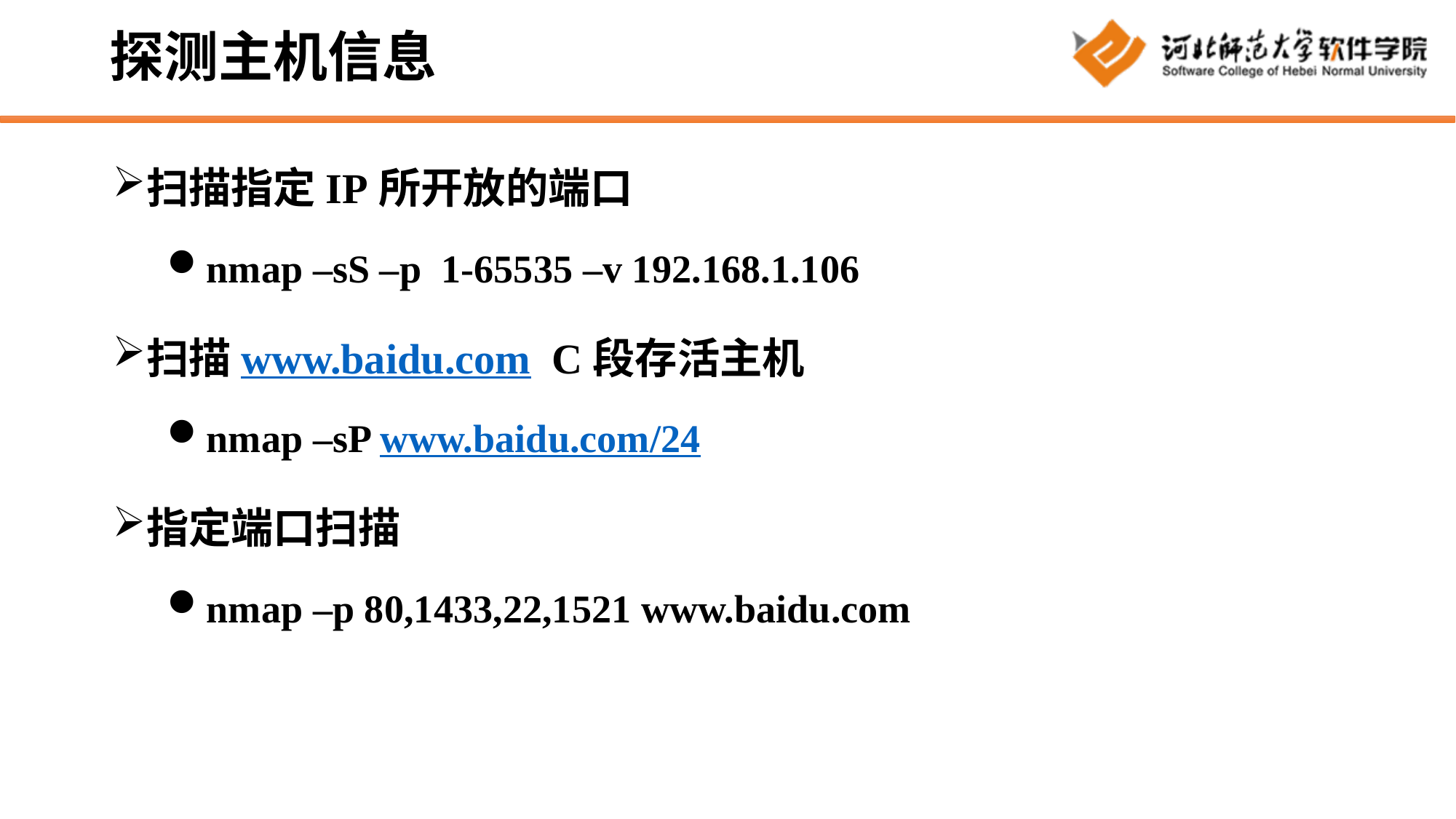

# 探测主机信息
扫描指定IP所开放的端口
nmap –sS –p  1-65535 –v 192.168.1.106
扫描www.baidu.com  C段存活主机
nmap –sP www.baidu.com/24
指定端口扫描
nmap –p 80,1433,22,1521 www.baidu.com